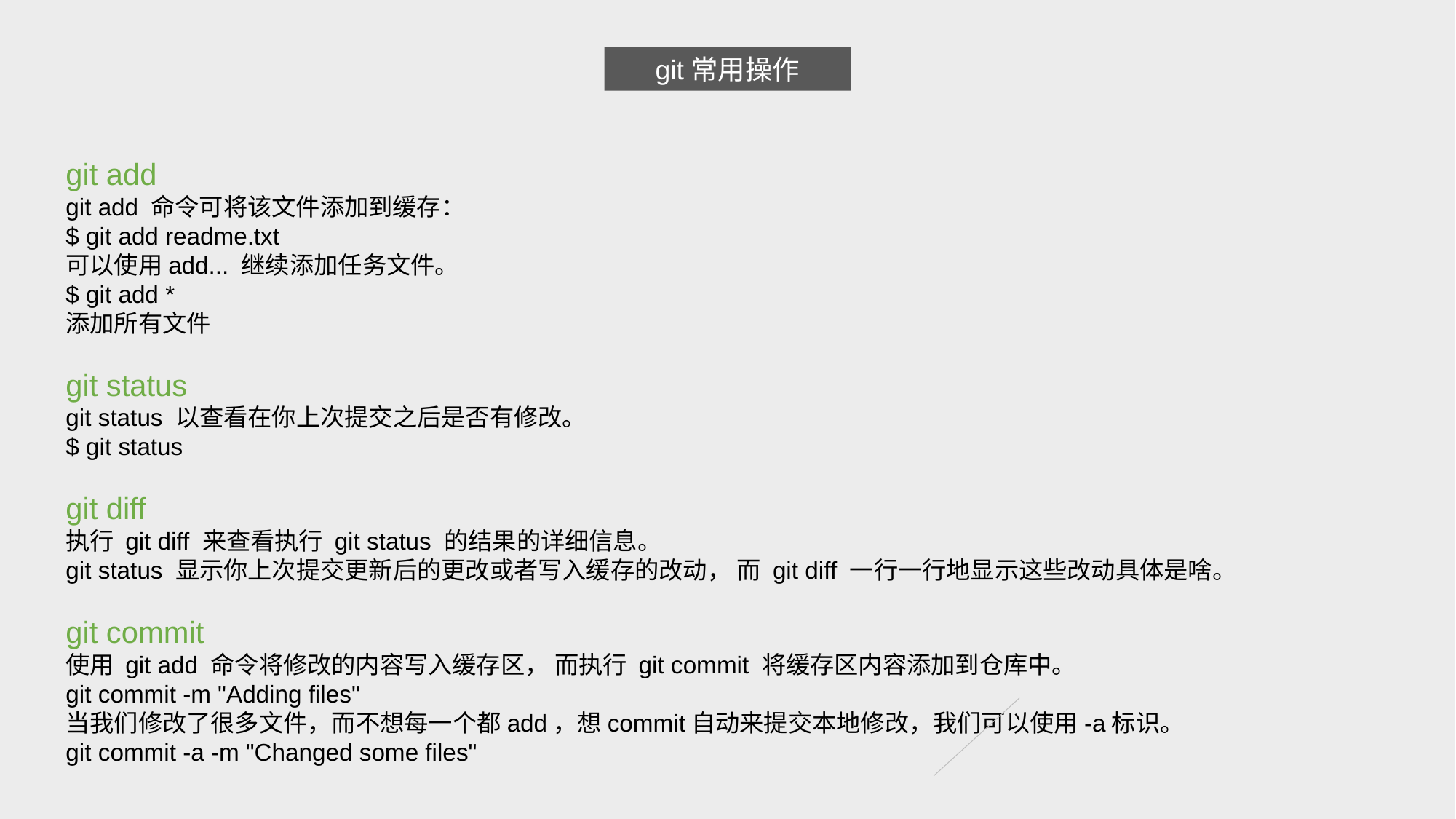

git常用操作
git add
git add 命令可将该文件添加到缓存：
$ git add readme.txt
可以使用add... 继续添加任务文件。
$ git add *
添加所有文件

git status
git status 以查看在你上次提交之后是否有修改。
$ git status

git diff
执行 git diff 来查看执行 git status 的结果的详细信息。
git status 显示你上次提交更新后的更改或者写入缓存的改动， 而 git diff 一行一行地显示这些改动具体是啥。

git commit
使用 git add 命令将修改的内容写入缓存区， 而执行 git commit 将缓存区内容添加到仓库中。
git commit -m "Adding files"
当我们修改了很多文件，而不想每一个都add，想commit自动来提交本地修改，我们可以使用-a标识。
git commit -a -m "Changed some files"